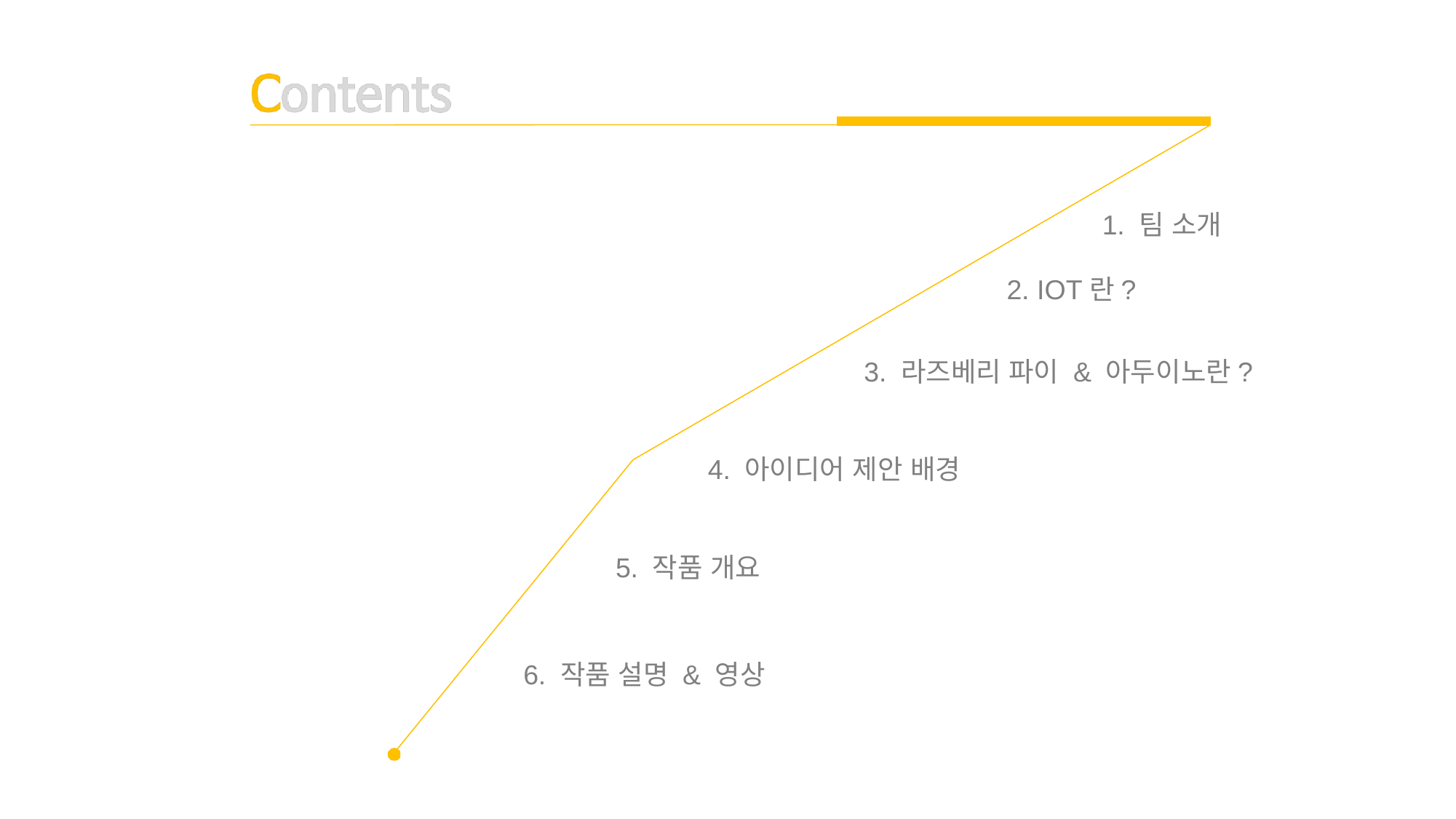

1. 팀 소개
2. IOT란?
3. 라즈베리 파이 & 아두이노란?
4. 아이디어 제안 배경
5. 작품 개요

6. 작품 설명 & 영상